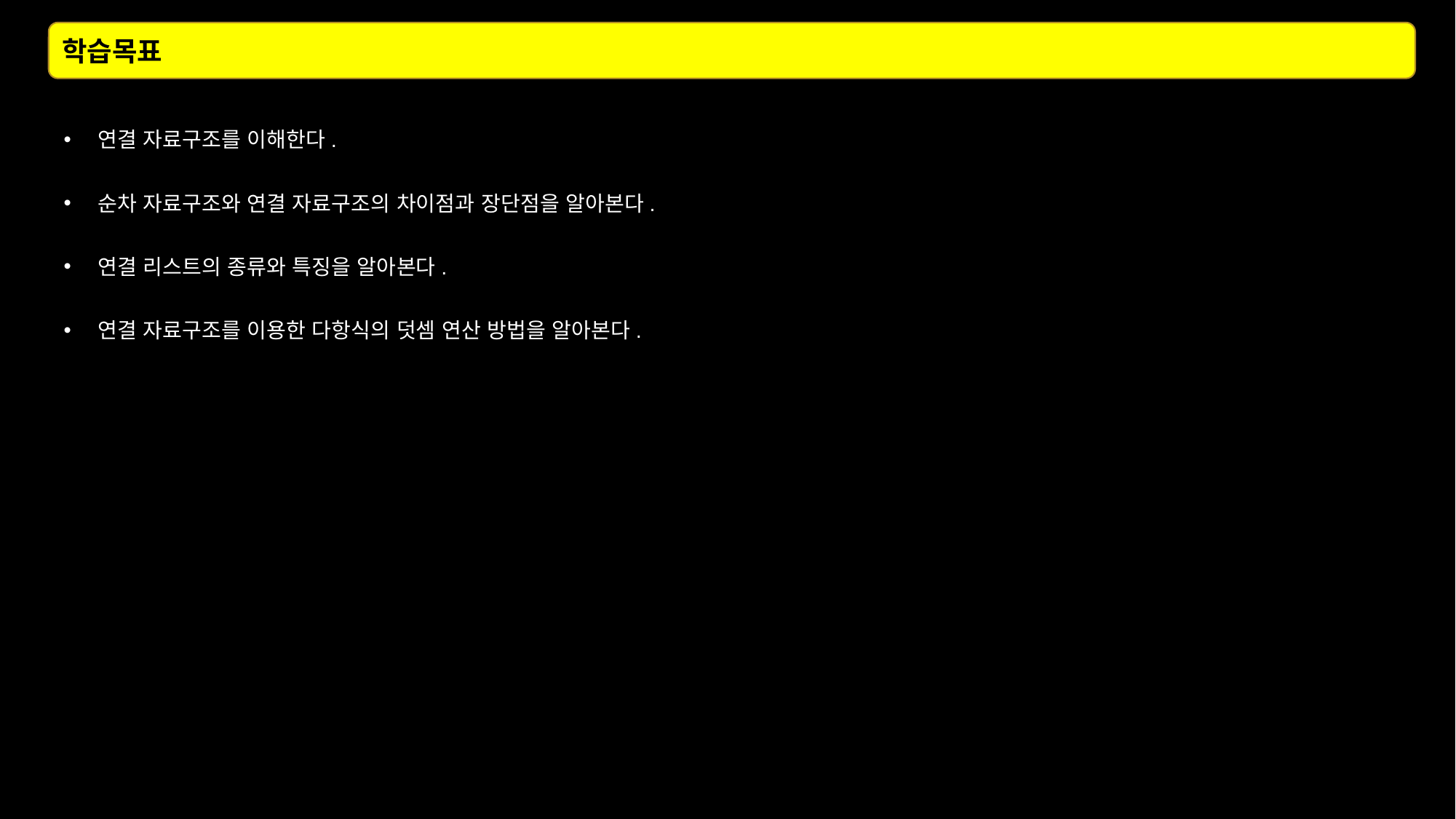

학습목표
연결 자료구조를 이해한다.
순차 자료구조와 연결 자료구조의 차이점과 장단점을 알아본다.
연결 리스트의 종류와 특징을 알아본다.
연결 자료구조를 이용한 다항식의 덧셈 연산 방법을 알아본다.